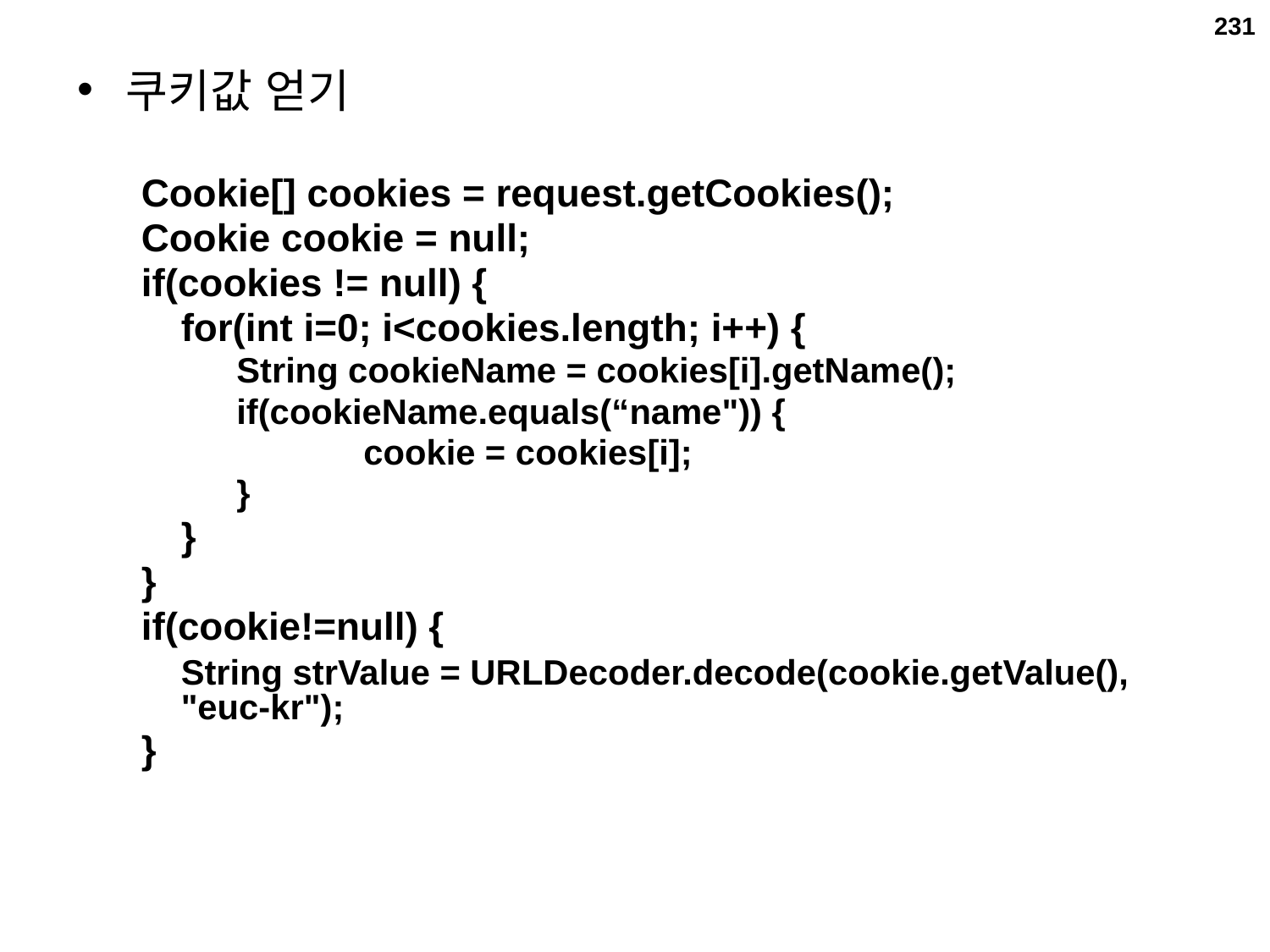

231
쿠키값 얻기

Cookie[] cookies = request.getCookies();
Cookie cookie = null;
if(cookies != null) {
	for(int i=0; i<cookies.length; i++) {
	String cookieName = cookies[i].getName();
	if(cookieName.equals(“name")) {
		cookie = cookies[i];
	}
	}
}
if(cookie!=null) {
	String strValue = URLDecoder.decode(cookie.getValue(), "euc-kr");
}